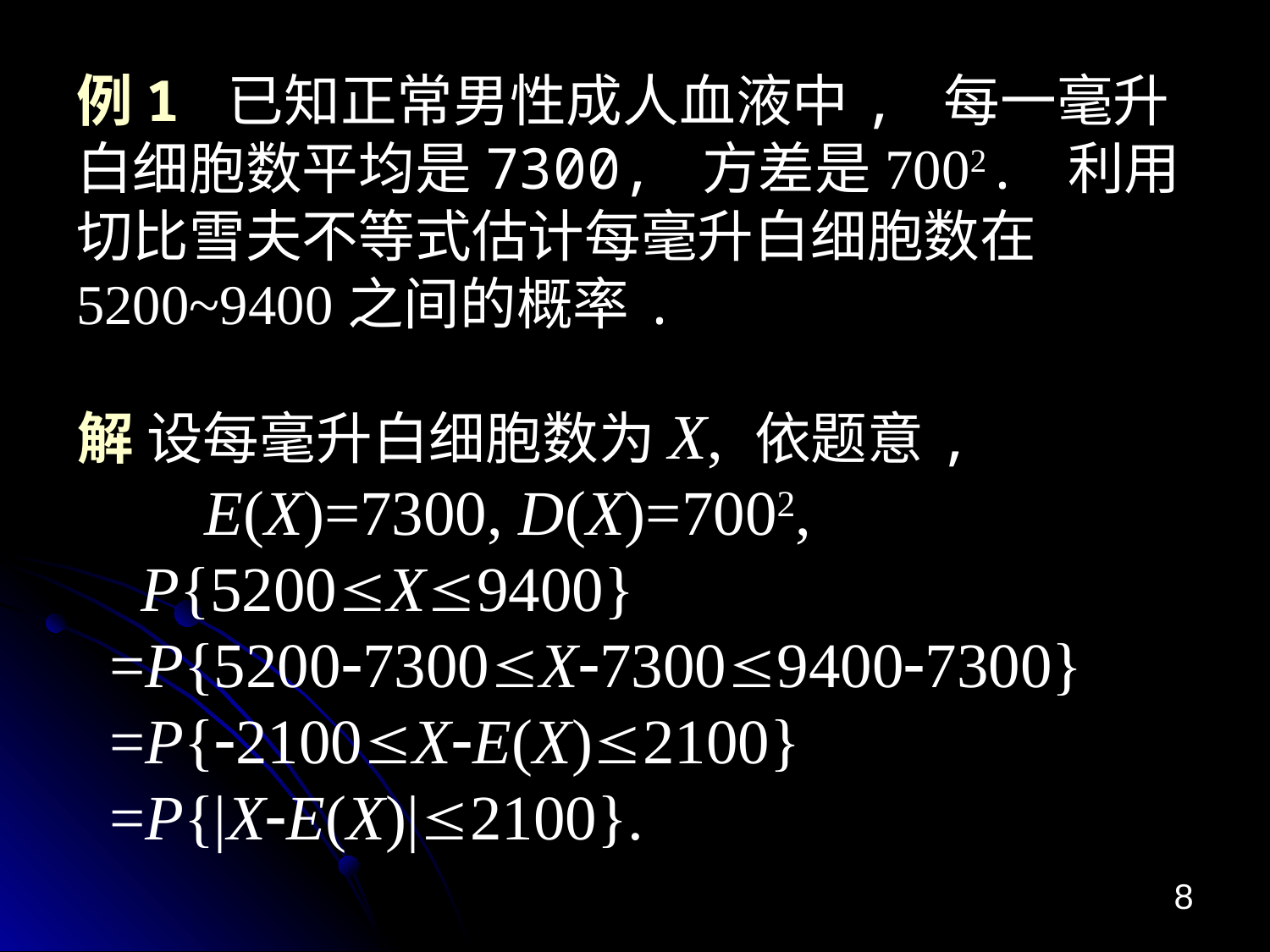

# 例1 已知正常男性成人血液中, 每一毫升白细胞数平均是7300, 方差是7002. 利用切比雪夫不等式估计每毫升白细胞数在5200~9400之间的概率.
解 设每毫升白细胞数为X, 依题意,
	E(X)=7300, D(X)=7002,
    P{5200≤X≤9400}
  =P{5200−7300≤X−7300≤9400−7300}
  =P{−2100≤X−E(X)≤2100}
  =P{|X−E(X)|≤2100}.
8